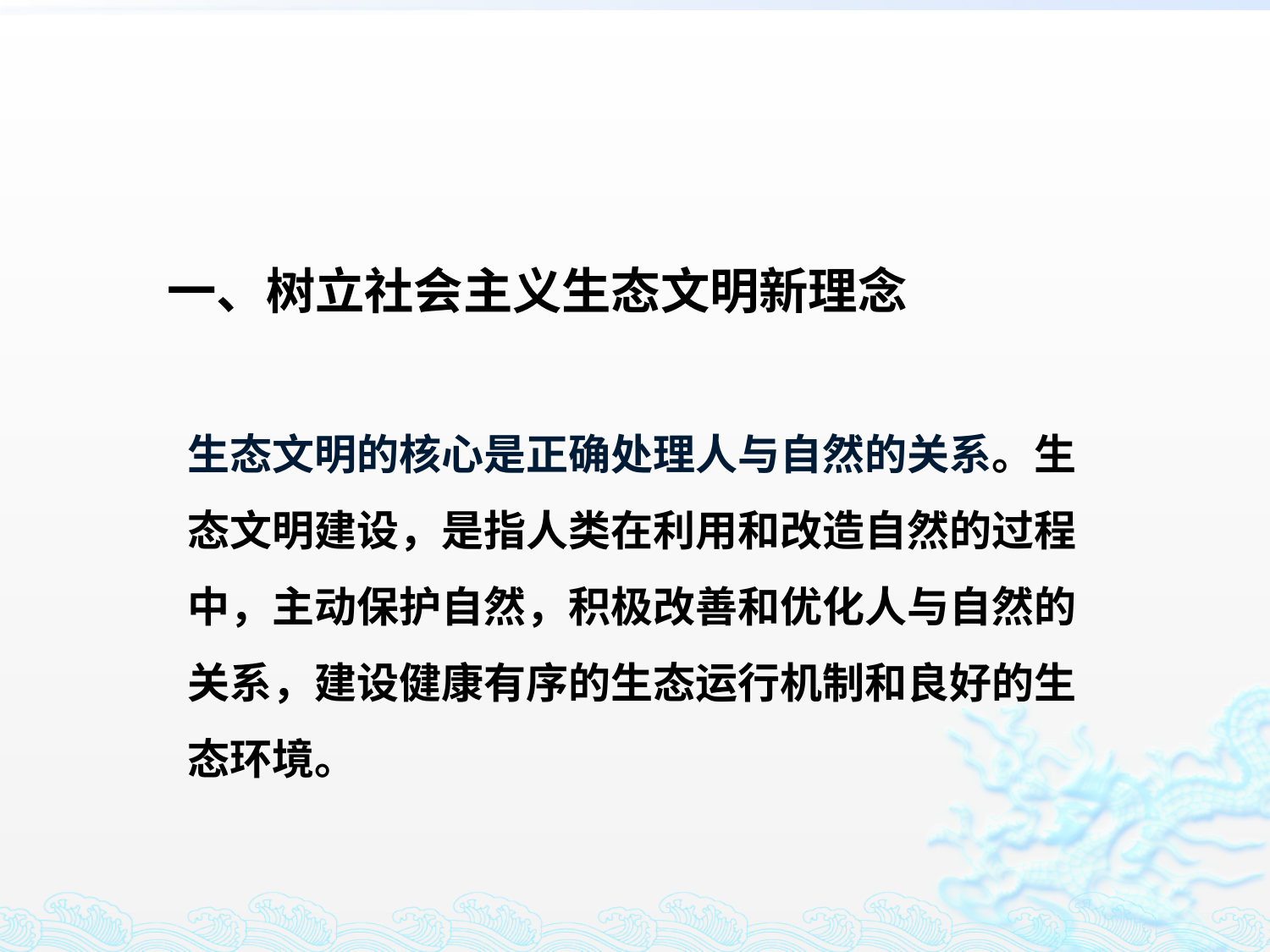

一、树立社会主义生态文明新理念
生态文明的核心是正确处理人与自然的关系。生态文明建设，是指人类在利用和改造自然的过程中，主动保护自然，积极改善和优化人与自然的关系，建设健康有序的生态运行机制和良好的生态环境。